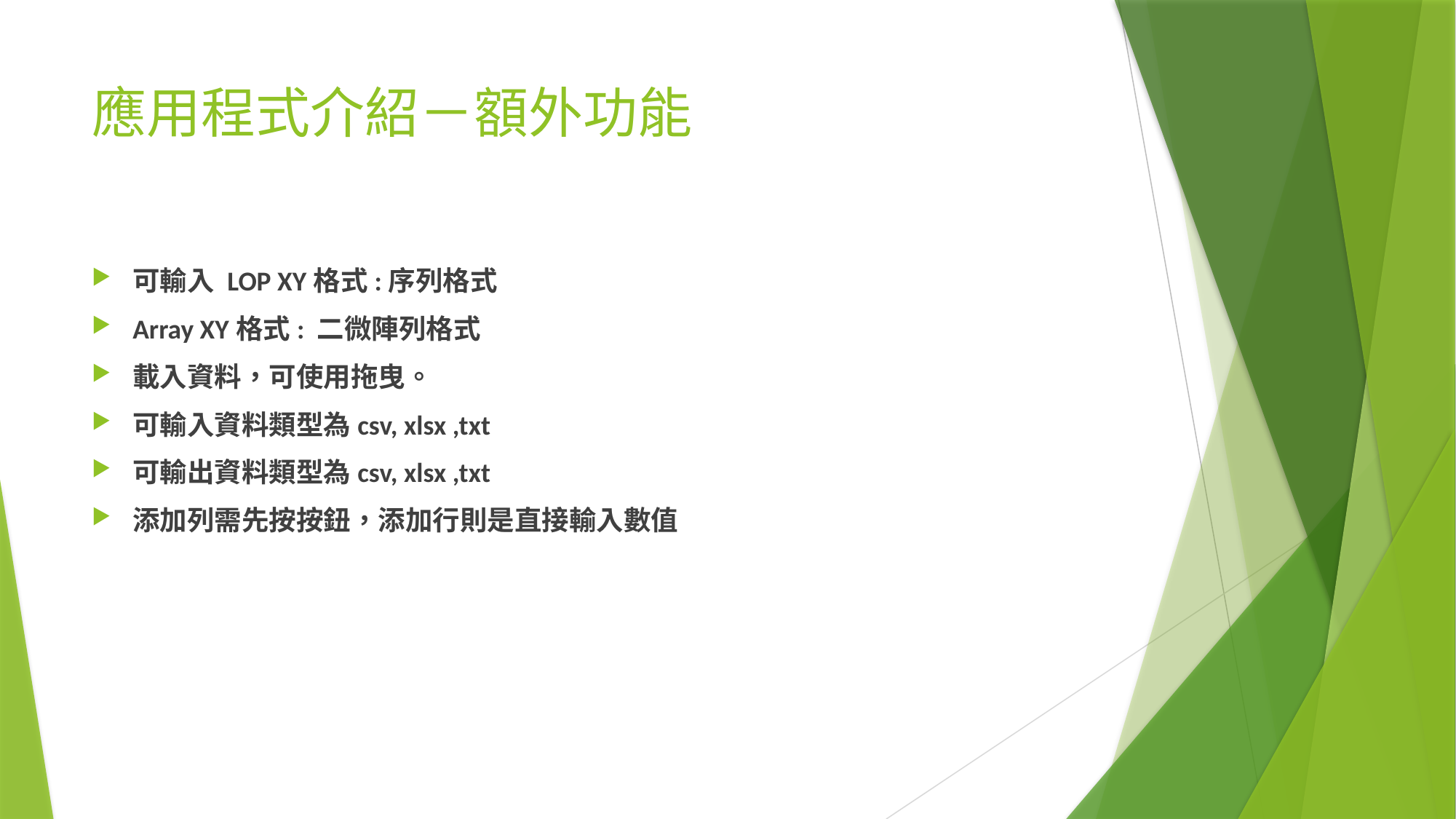

# 應用程式介紹－額外功能
可輸入 LOP XY格式:序列格式
Array XY格式: 二微陣列格式
載入資料，可使用拖曳。
可輸入資料類型為csv, xlsx ,txt
可輸出資料類型為csv, xlsx ,txt
添加列需先按按鈕，添加行則是直接輸入數值